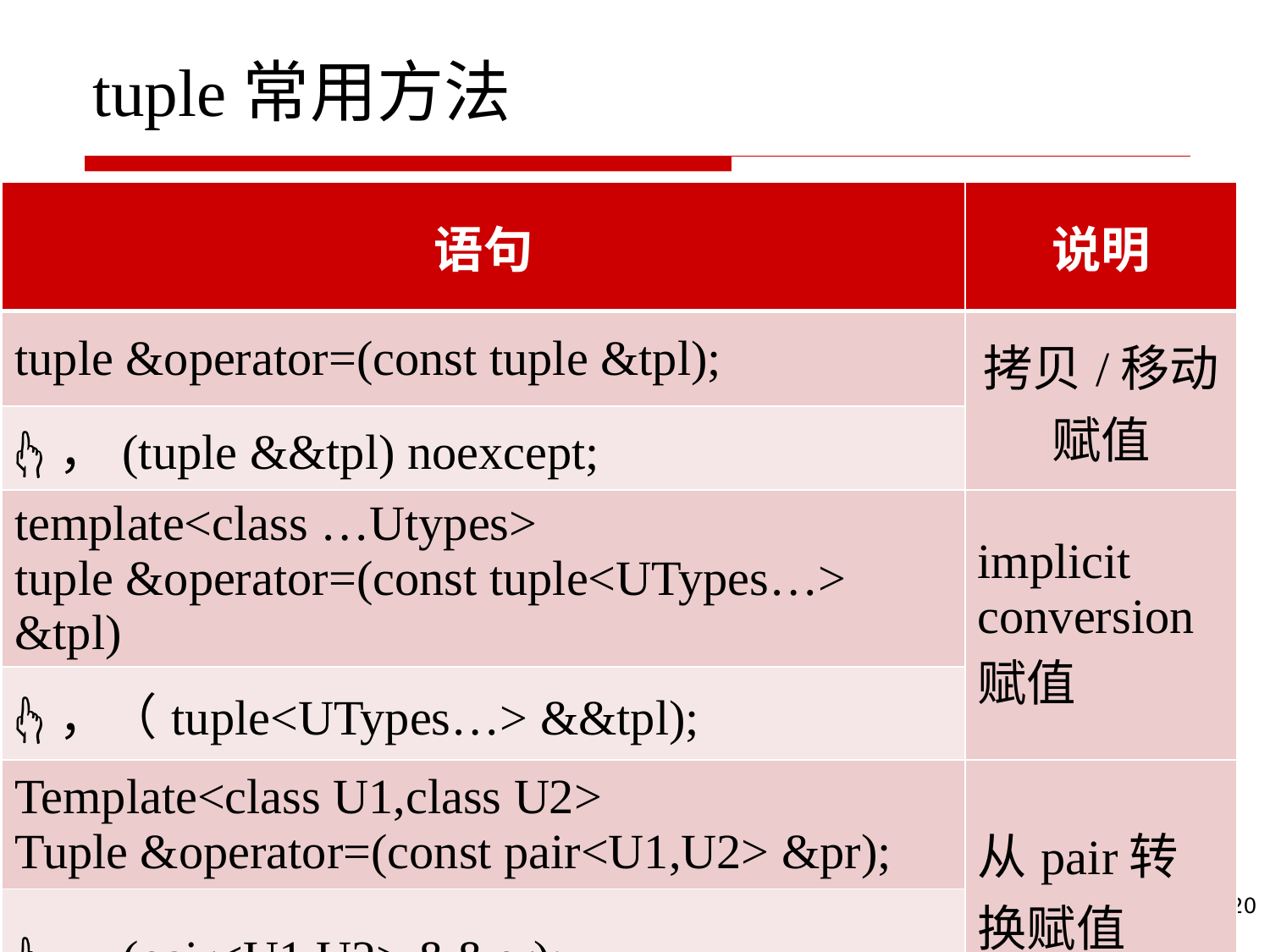

# tuple常用方法
| 语句 | 说明 |
| --- | --- |
| tuple &operator=(const tuple &tpl); | 拷贝/移动赋值 |
| 👆，(tuple &&tpl) noexcept; |  |
| template<class …Utypes> tuple &operator=(const tuple<UTypes…> &tpl) | implicit conversion赋值 |
| 👆，（tuple<UTypes…> &&tpl); |  |
| Template<class U1,class U2> Tuple &operator=(const pair<U1,U2> &pr); | 从pair转换赋值 |
| 👆，(pair<U1,U2> &&pr); |  |

20